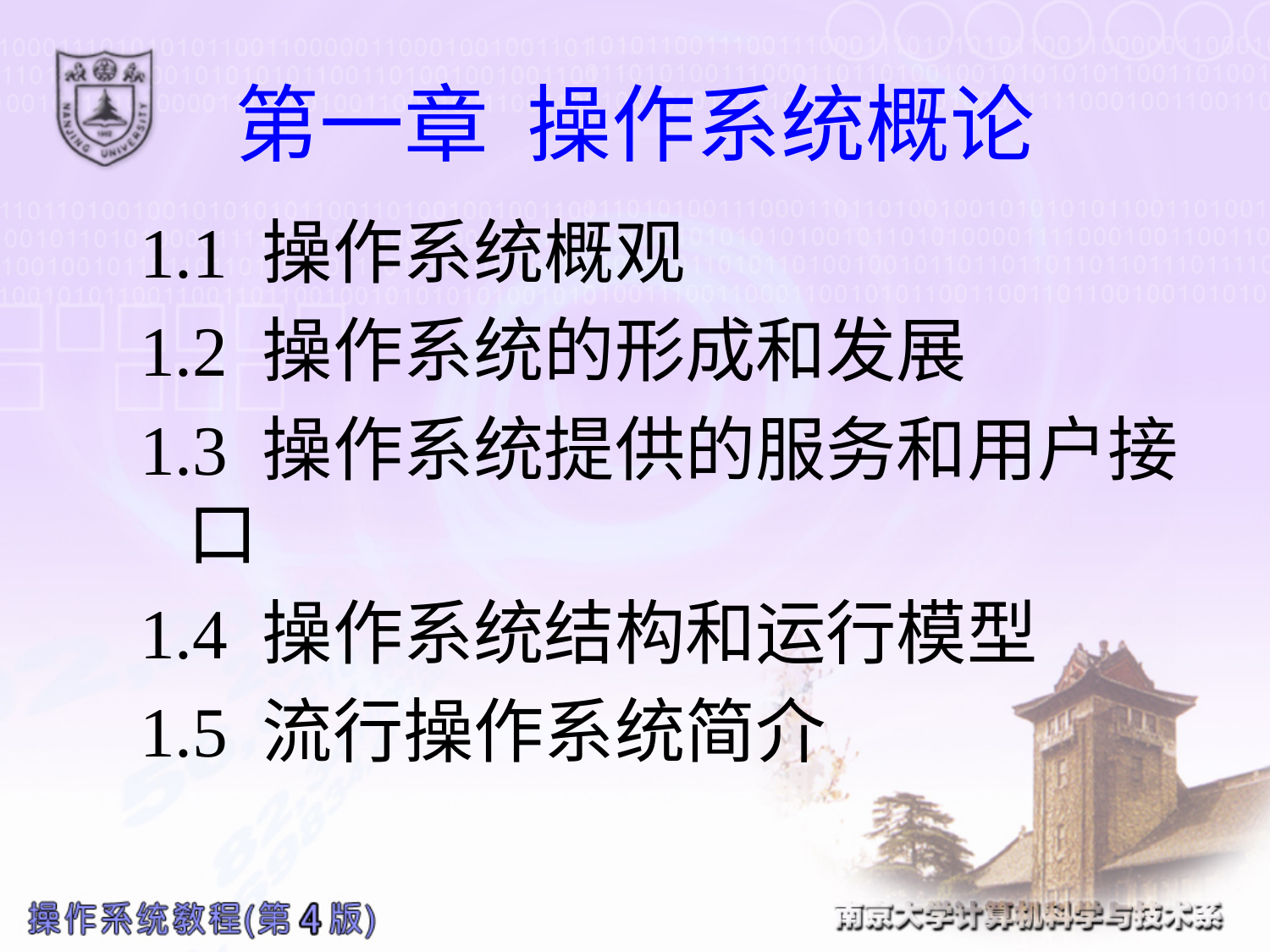

# 第一章  操作系统概论
1.1 操作系统概观
1.2 操作系统的形成和发展
1.3 操作系统提供的服务和用户接口
1.4 操作系统结构和运行模型
1.5 流行操作系统简介